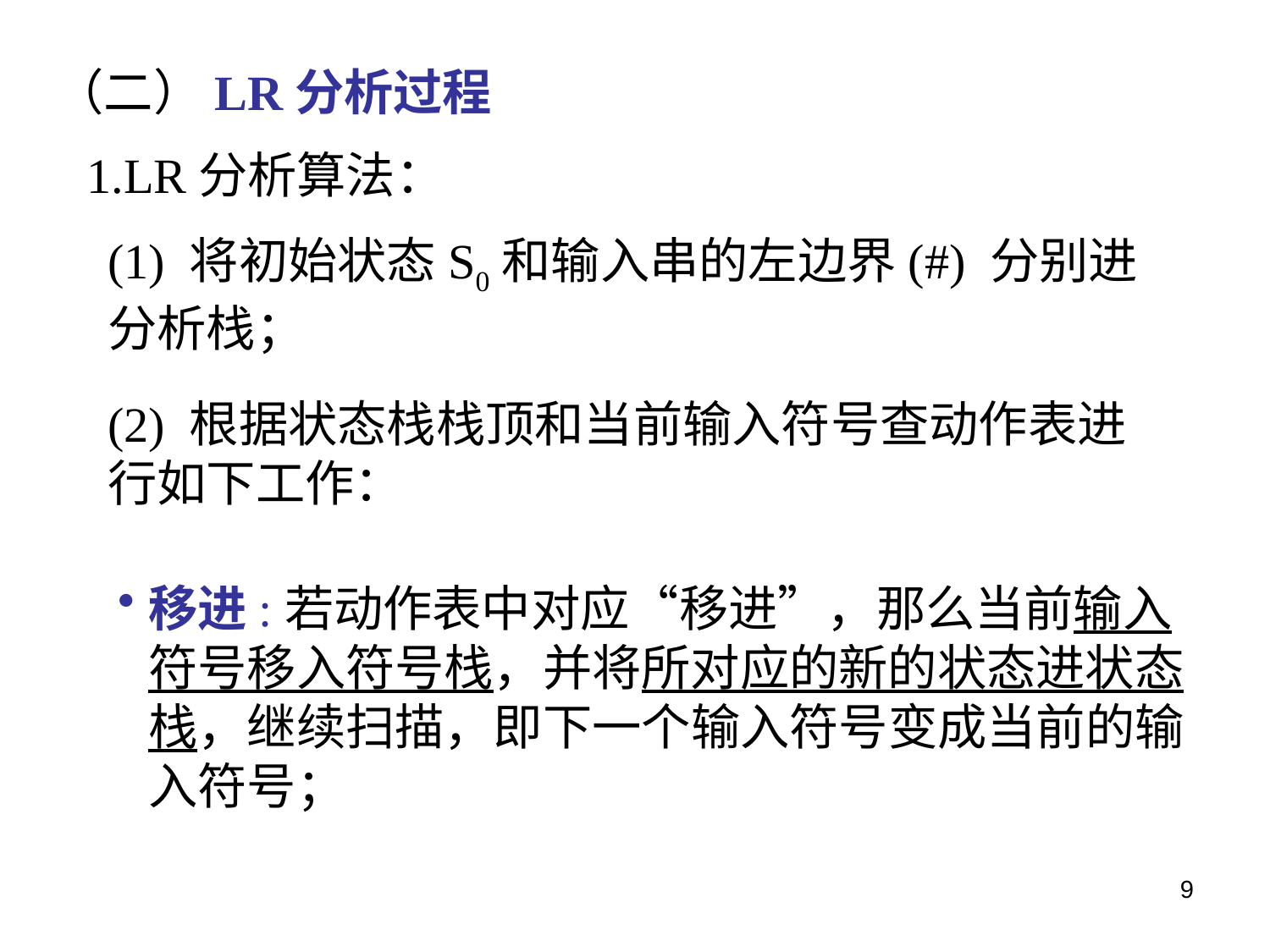

（二）LR分析过程
1.LR分析算法：
(1) 将初始状态S0和输入串的左边界(#) 分别进分析栈；
(2) 根据状态栈栈顶和当前输入符号查动作表进行如下工作：
移进:若动作表中对应“移进”，那么当前输入符号移入符号栈，并将所对应的新的状态进状态栈，继续扫描，即下一个输入符号变成当前的输入符号；

9